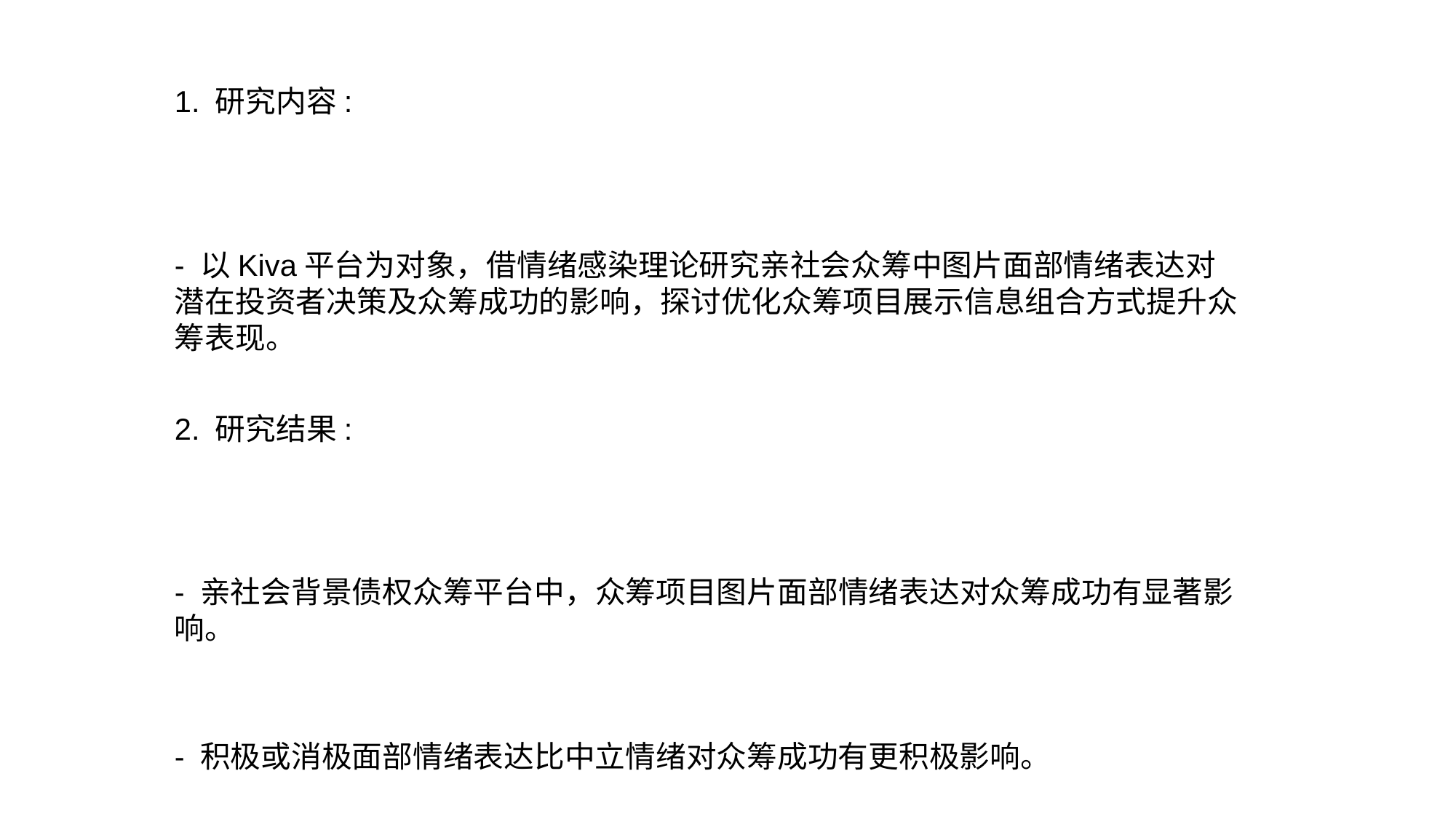

1. 研究内容:

- 以Kiva平台为对象，借情绪感染理论研究亲社会众筹中图片面部情绪表达对潜在投资者决策及众筹成功的影响，探讨优化众筹项目展示信息组合方式提升众筹表现。
2. 研究结果:
- 亲社会背景债权众筹平台中，众筹项目图片面部情绪表达对众筹成功有显著影响。
- 积极或消极面部情绪表达比中立情绪对众筹成功有更积极影响。
- 亲社会众筹中，文本叙述的积极心理资本水平对图片面部情绪表达与众筹成功关系无显著调节影响。
- 文本叙述积极心理资本水平与面部情绪表达无明显共同作用，揭示两者对投资决策影响机制可能存在较大潜在差异。
3. 研究意义:
- 利于理解亲社会众筹绩效影响因素，完善理论视角。
- 补充多种形式信号在影响决策行为上相互作用的研究。
- 为亲社会众筹平台及其对接群体和金融机构解释图片面部情绪表达如何影响众筹结果。
- 为亲社会众筹平台优化网站页面提供线索。
4. 研究局限:
- 采用Kiva平台数据样本，仅针对亲社会债权众筹模式，结果适用性待进一步研究。
- 基于快乐和悲伤面部表情探讨情绪表达对众筹成功影响，未深入研究情绪强度。